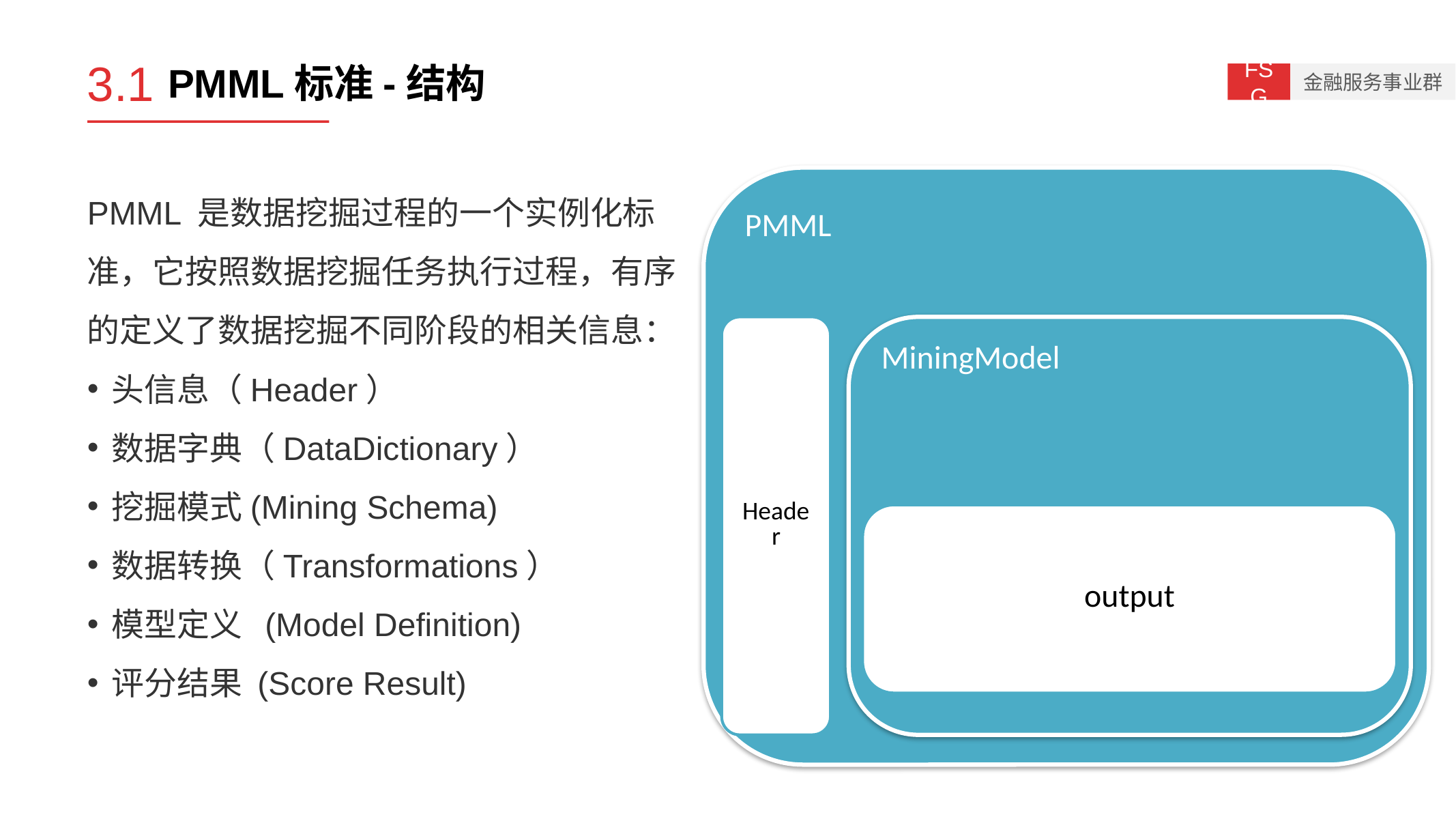

3.1
# PMML标准-结构
PMML 是数据挖掘过程的一个实例化标准，它按照数据挖掘任务执行过程，有序的定义了数据挖掘不同阶段的相关信息：
头信息（Header）
数据字典（DataDictionary）
挖掘模式(Mining Schema)
数据转换（Transformations）
模型定义  (Model Definition)
评分结果 (Score Result)
PMML
Header
MiningModel
output
MiningSchema
Model